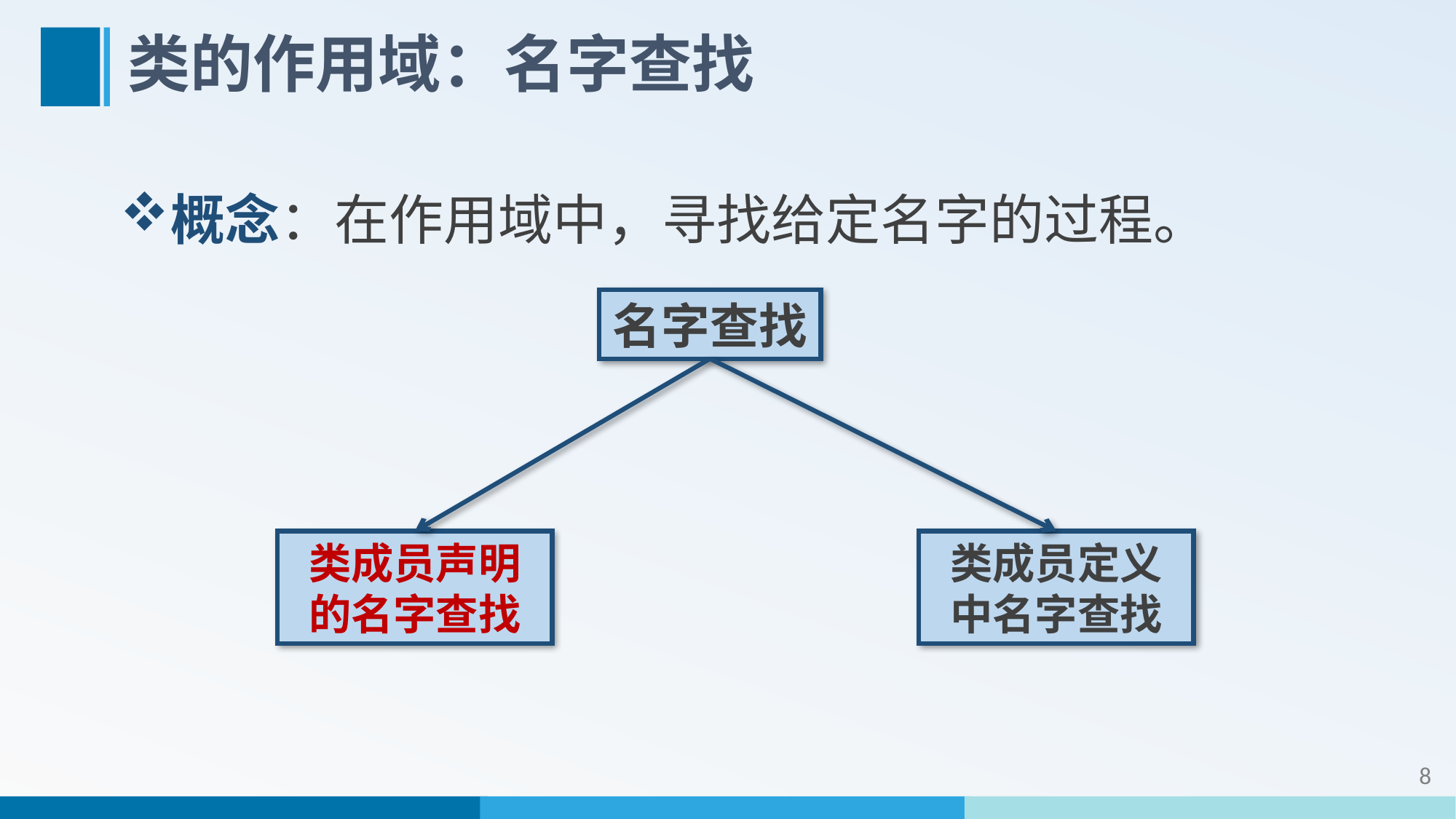

# 类的作用域：名字查找
概念：在作用域中，寻找给定名字的过程。
名字查找
类成员定义中名字查找
类成员声明的名字查找